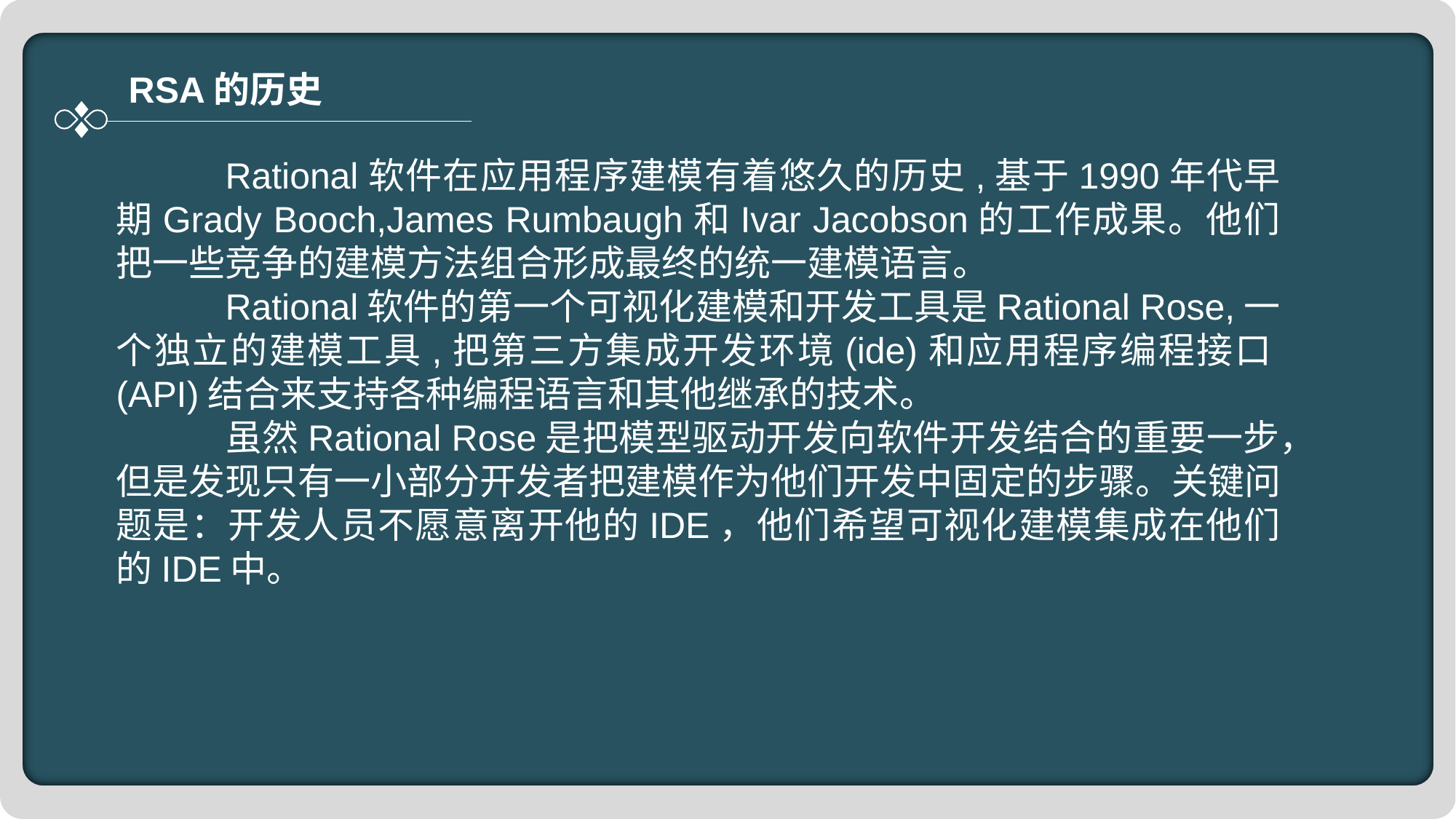

RSA的历史

	Rational软件在应用程序建模有着悠久的历史,基于1990年代早期Grady Booch,James Rumbaugh和Ivar Jacobson的工作成果。他们把一些竞争的建模方法组合形成最终的统一建模语言。
	Rational软件的第一个可视化建模和开发工具是Rational Rose,一个独立的建模工具,把第三方集成开发环境(ide)和应用程序编程接口(API)结合来支持各种编程语言和其他继承的技术。
	虽然Rational Rose是把模型驱动开发向软件开发结合的重要一步，但是发现只有一小部分开发者把建模作为他们开发中固定的步骤。关键问题是：开发人员不愿意离开他的IDE，他们希望可视化建模集成在他们的IDE中。